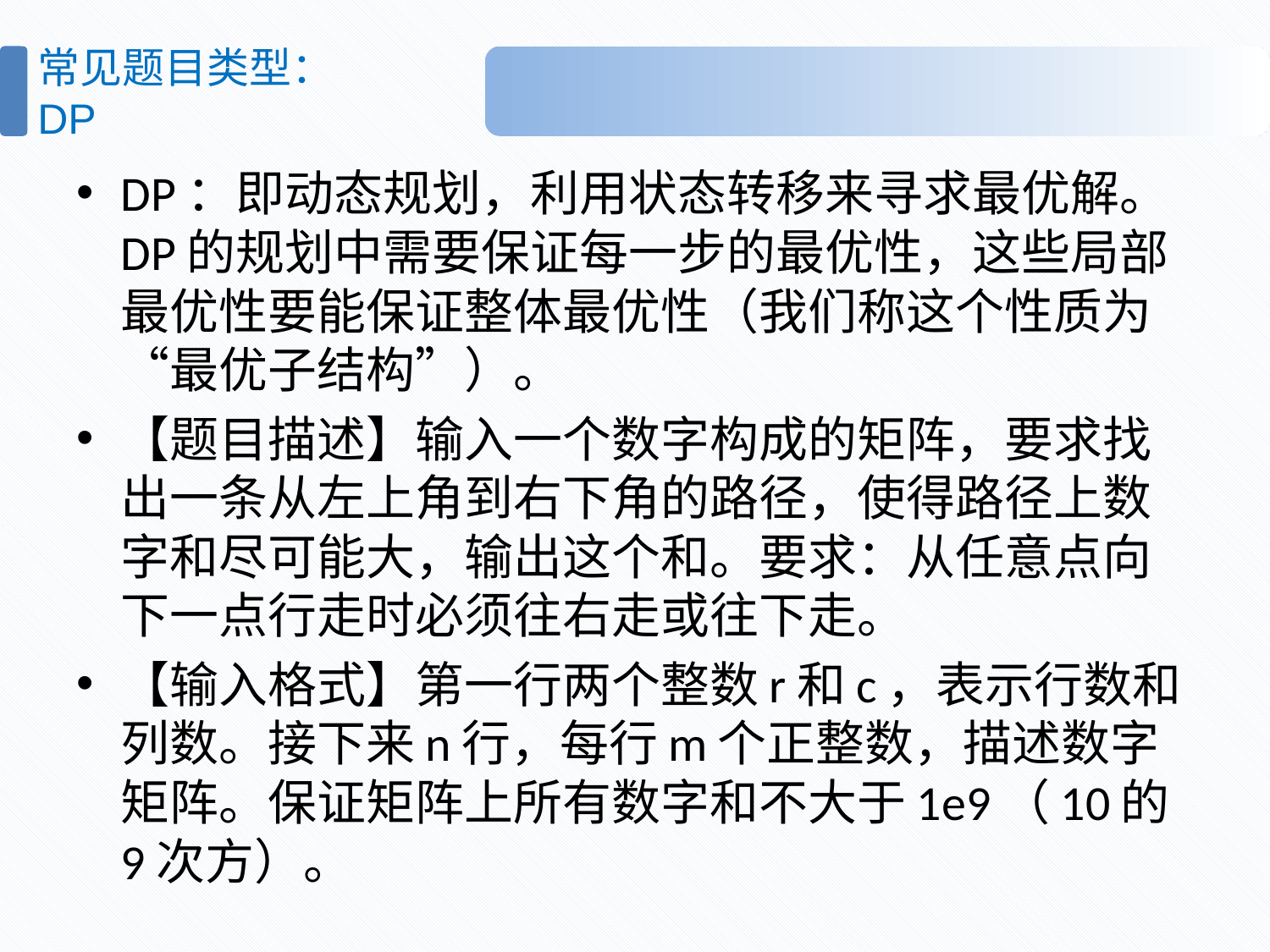

# 常见题目类型： DP
DP：即动态规划，利用状态转移来寻求最优解。DP的规划中需要保证每一步的最优性，这些局部最优性要能保证整体最优性（我们称这个性质为“最优子结构”）。
【题目描述】输入一个数字构成的矩阵，要求找出一条从左上角到右下角的路径，使得路径上数字和尽可能大，输出这个和。要求：从任意点向下一点行走时必须往右走或往下走。
【输入格式】第一行两个整数r和c，表示行数和列数。接下来n行，每行m个正整数，描述数字矩阵。保证矩阵上所有数字和不大于1e9（10的9次方）。